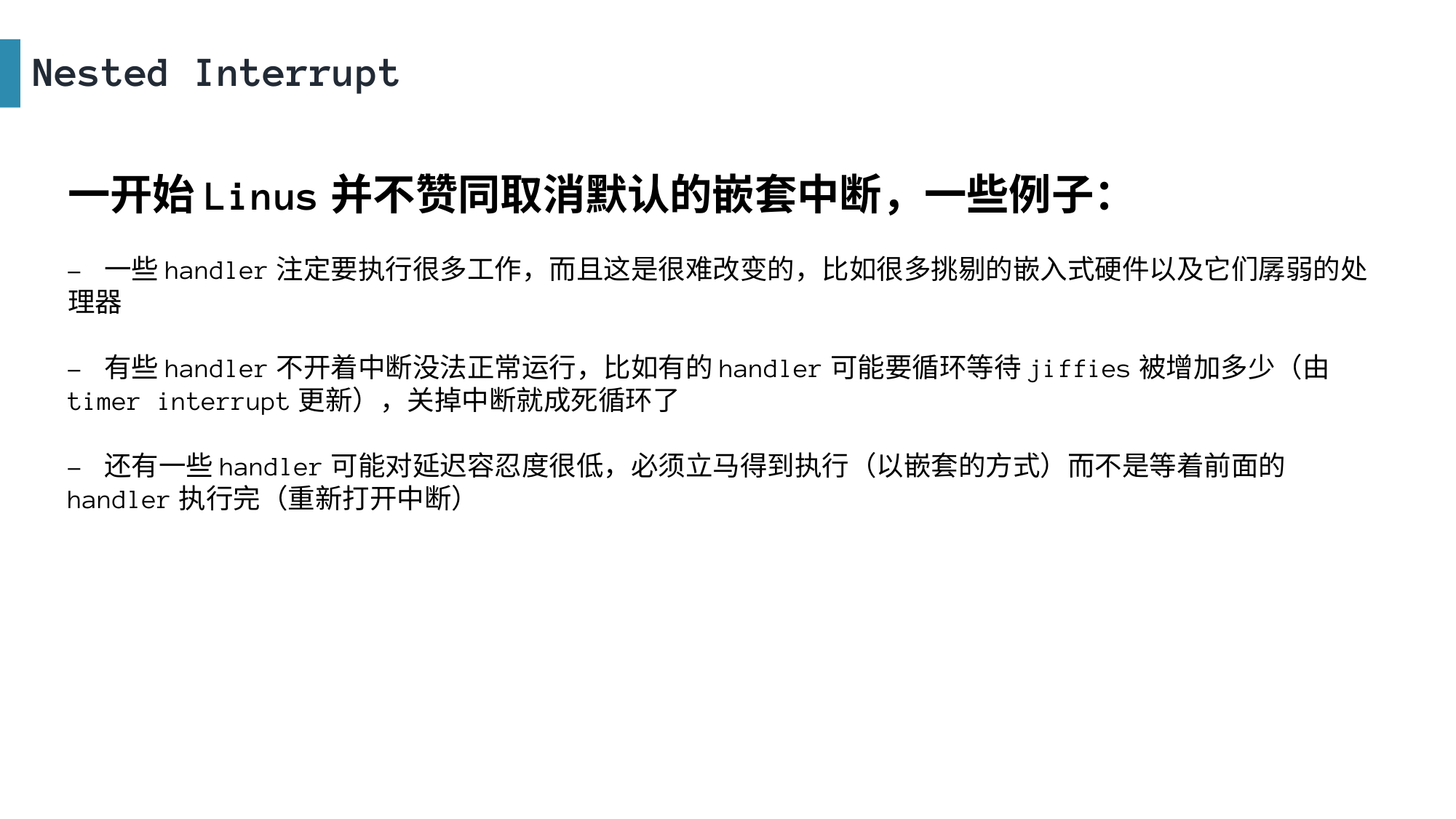

Nested Interrupt

一开始Linus并不赞同取消默认的嵌套中断，一些例子：

- 一些handler注定要执行很多工作，而且这是很难改变的，比如很多挑剔的嵌入式硬件以及它们孱弱的处理器

- 有些handler不开着中断没法正常运行，比如有的handler可能要循环等待jiffies被增加多少（由timer interrupt更新），关掉中断就成死循环了

- 还有一些handler可能对延迟容忍度很低，必须立马得到执行（以嵌套的方式）而不是等着前面的handler执行完（重新打开中断）